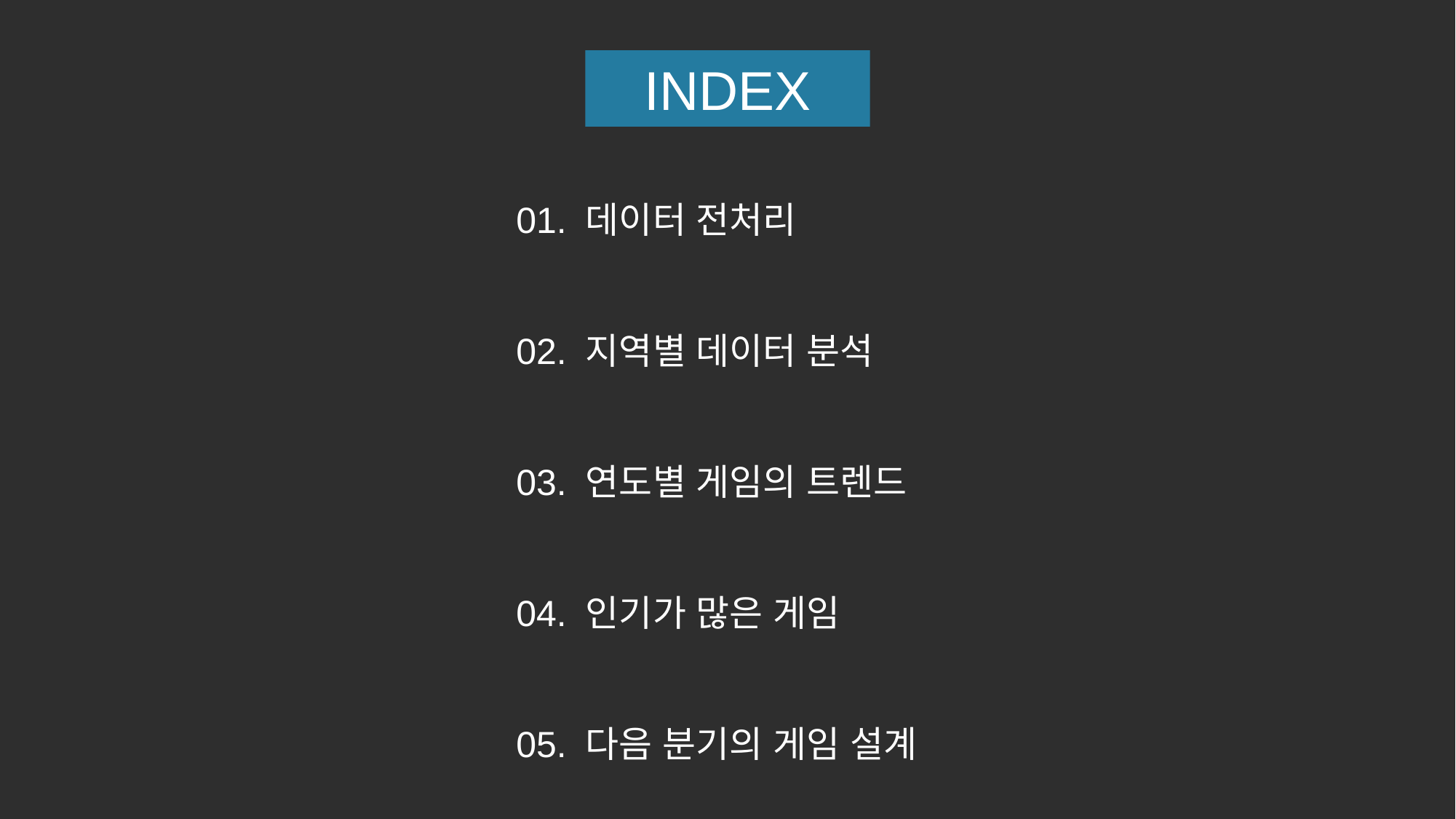

INDEX
01. 데이터 전처리

02. 지역별 데이터 분석

03. 연도별 게임의 트렌드

04. 인기가 많은 게임

05. 다음 분기의 게임 설계